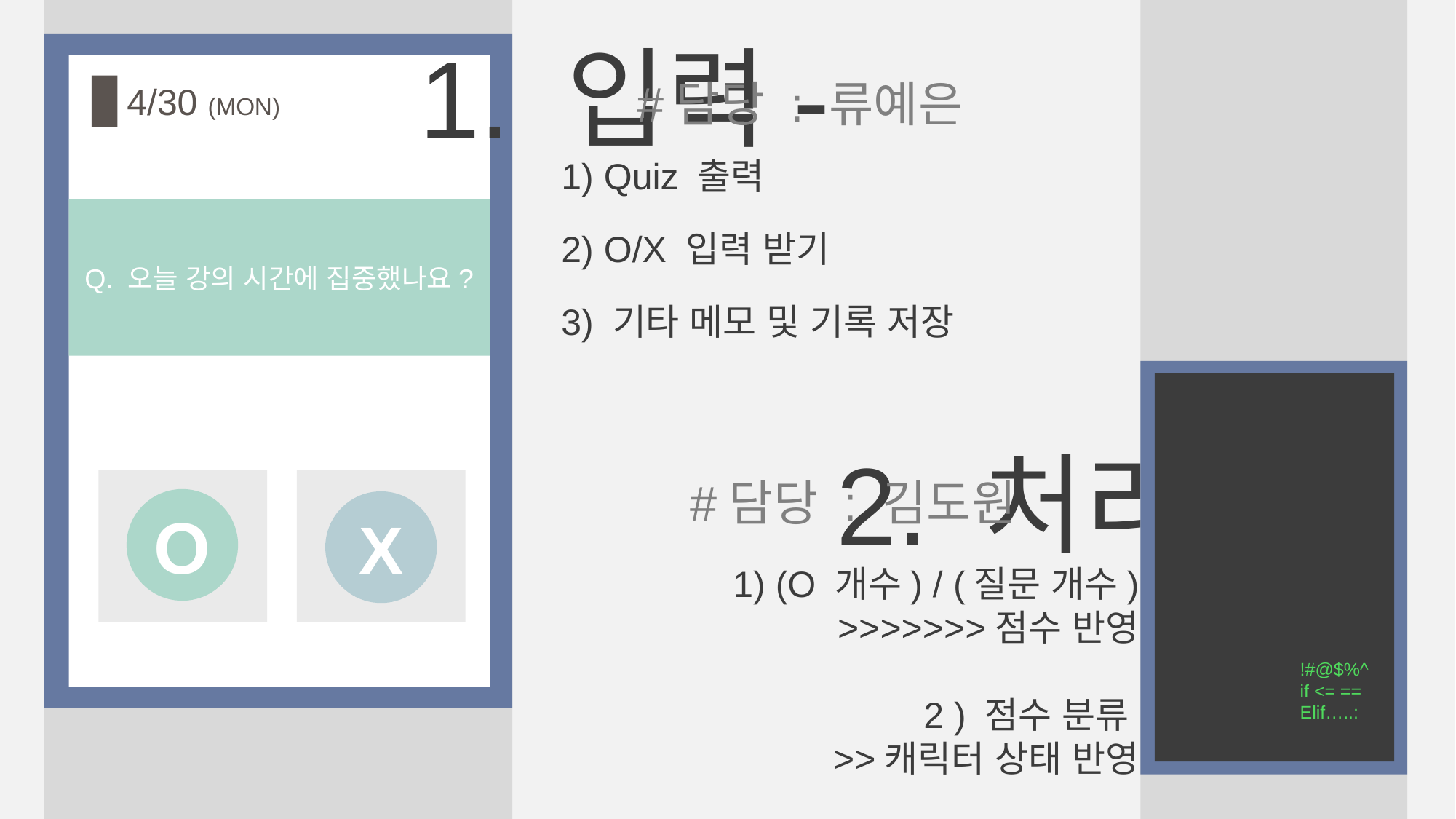

!#@$%^
if <= ==
Elif…..:
1. 입력-

#담당 : 류예은
4/30 (MON)

1) Quiz 출력

2) O/X 입력 받기

3) 기타 메모 및 기록 저장
Q. 오늘 강의 시간에 집중했나요?
2. 처리,
#담당 : 김도원

O
X
1) (O 개수) / (질문 개수)
>>>>>>>점수 반영

2 ) 점수 분류
>>캐릭터 상태 반영